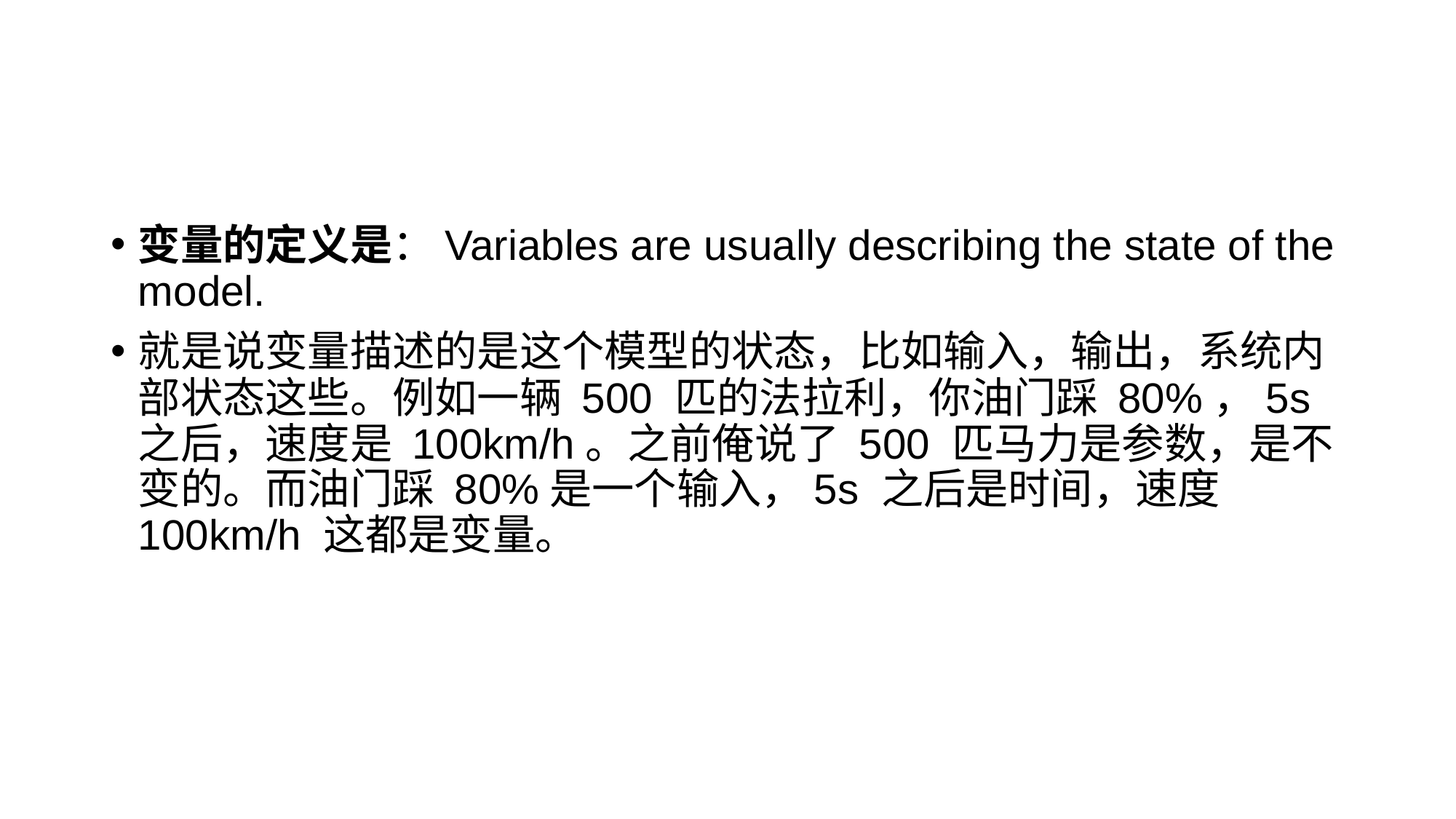

#
变量的定义是：Variables are usually describing the state of the model.
就是说变量描述的是这个模型的状态，比如输入，输出，系统内部状态这些。例如一辆 500 匹的法拉利，你油门踩 80%，5s 之后，速度是 100km/h。之前俺说了 500 匹马力是参数，是不变的。而油门踩 80%是一个输入，5s 之后是时间，速度 100km/h 这都是变量。